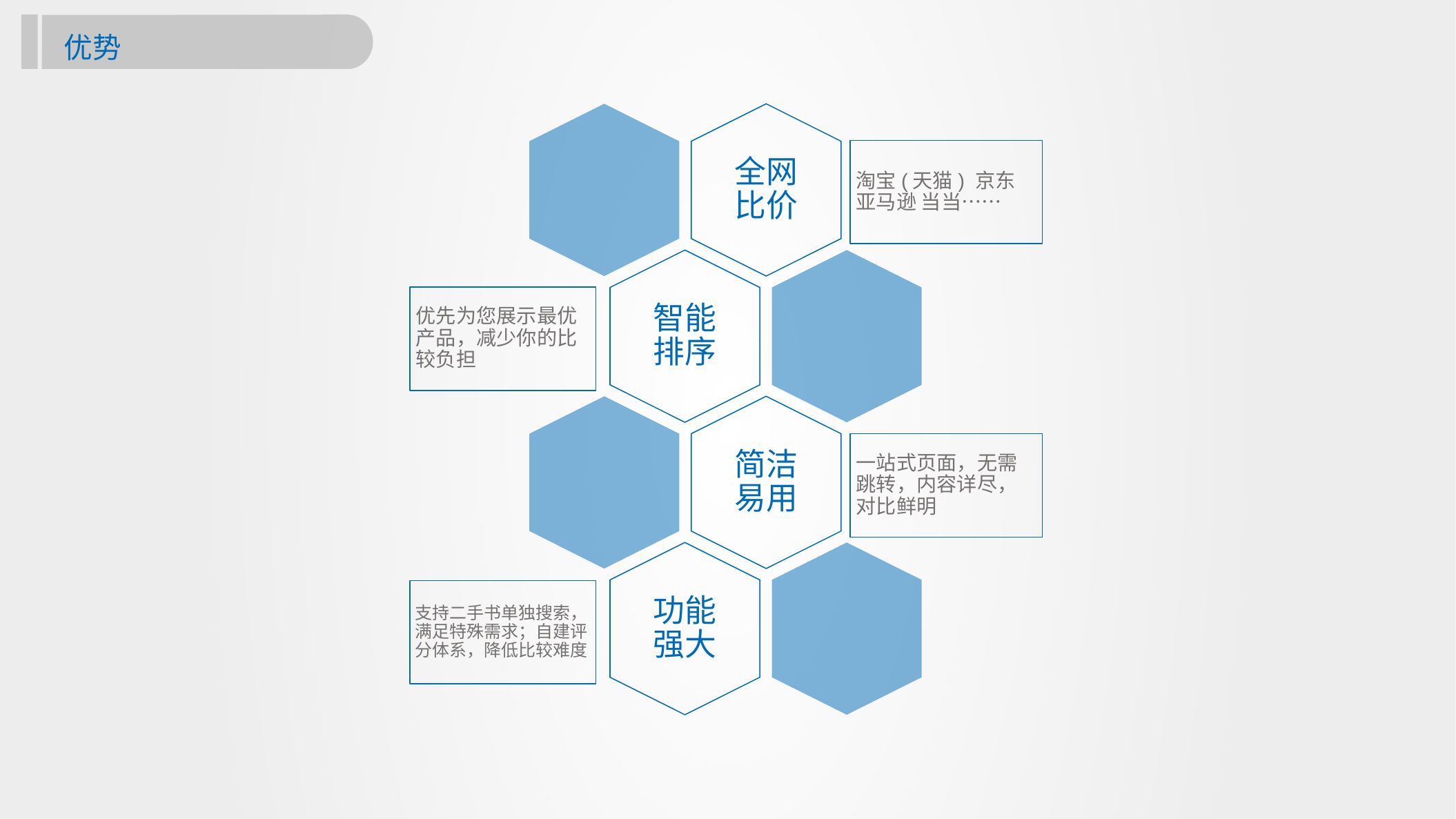

优势
全网比价
淘宝(天猫) 京东 亚马逊 当当……

智能排序
优先为您展示最优产品，减少你的比较负担

简洁易用
一站式页面，无需跳转，内容详尽，对比鲜明

功能强大
支持二手书单独搜索，满足特殊需求；自建评分体系，降低比较难度